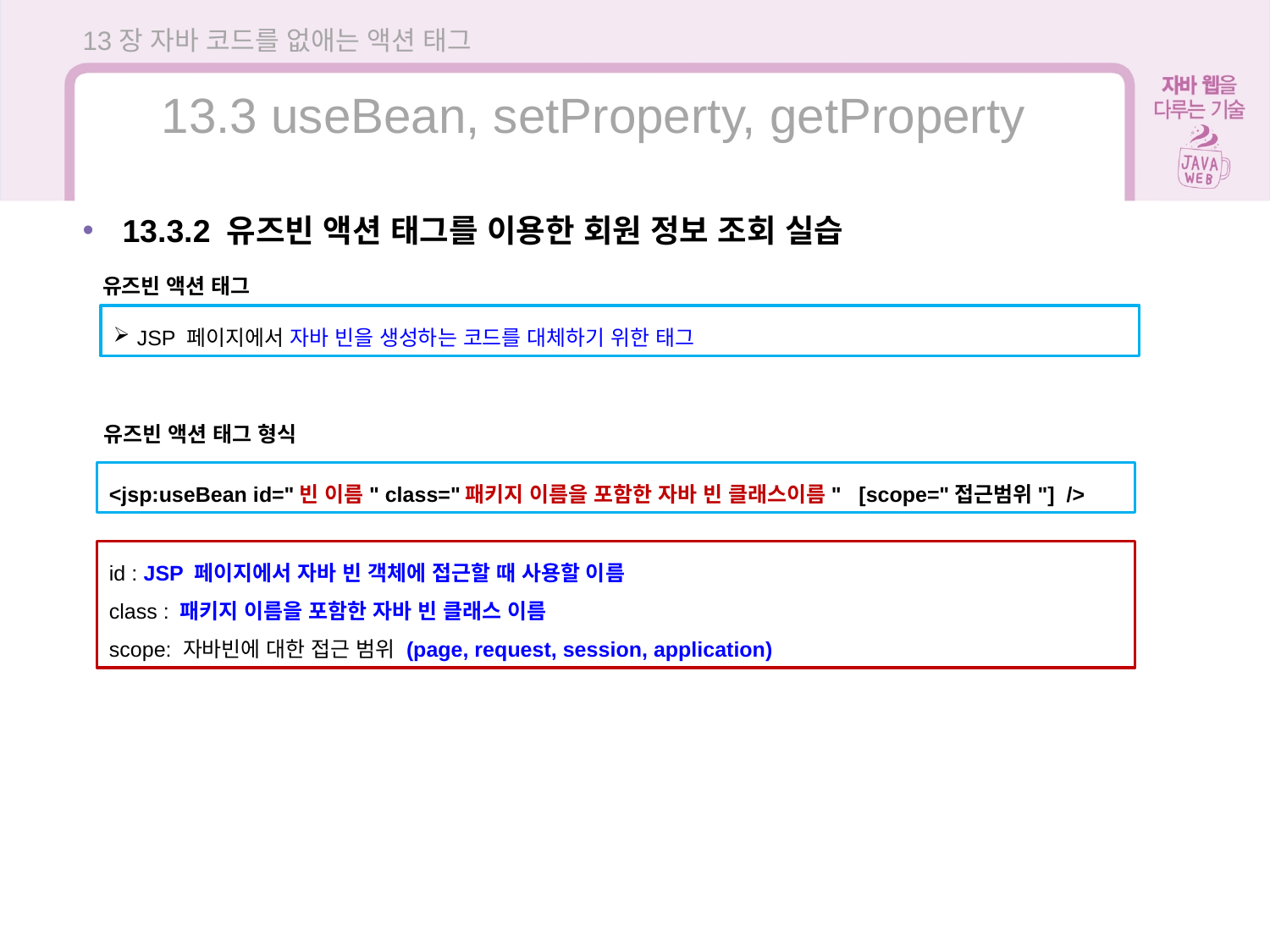

13장 자바 코드를 없애는 액션 태그
13.3 useBean, setProperty, getProperty
13.3.2 유즈빈 액션 태그를 이용한 회원 정보 조회 실습
유즈빈 액션 태그
JSP 페이지에서 자바 빈을 생성하는 코드를 대체하기 위한 태그
유즈빈 액션 태그 형식
<jsp:useBean id="빈 이름" class="패키지 이름을 포함한 자바 빈 클래스이름"   [scope="접근범위"]  />
id : JSP 페이지에서 자바 빈 객체에 접근할 때 사용할 이름
class : 패키지 이름을 포함한 자바 빈 클래스 이름
scope: 자바빈에 대한 접근 범위 (page, request, session, application)